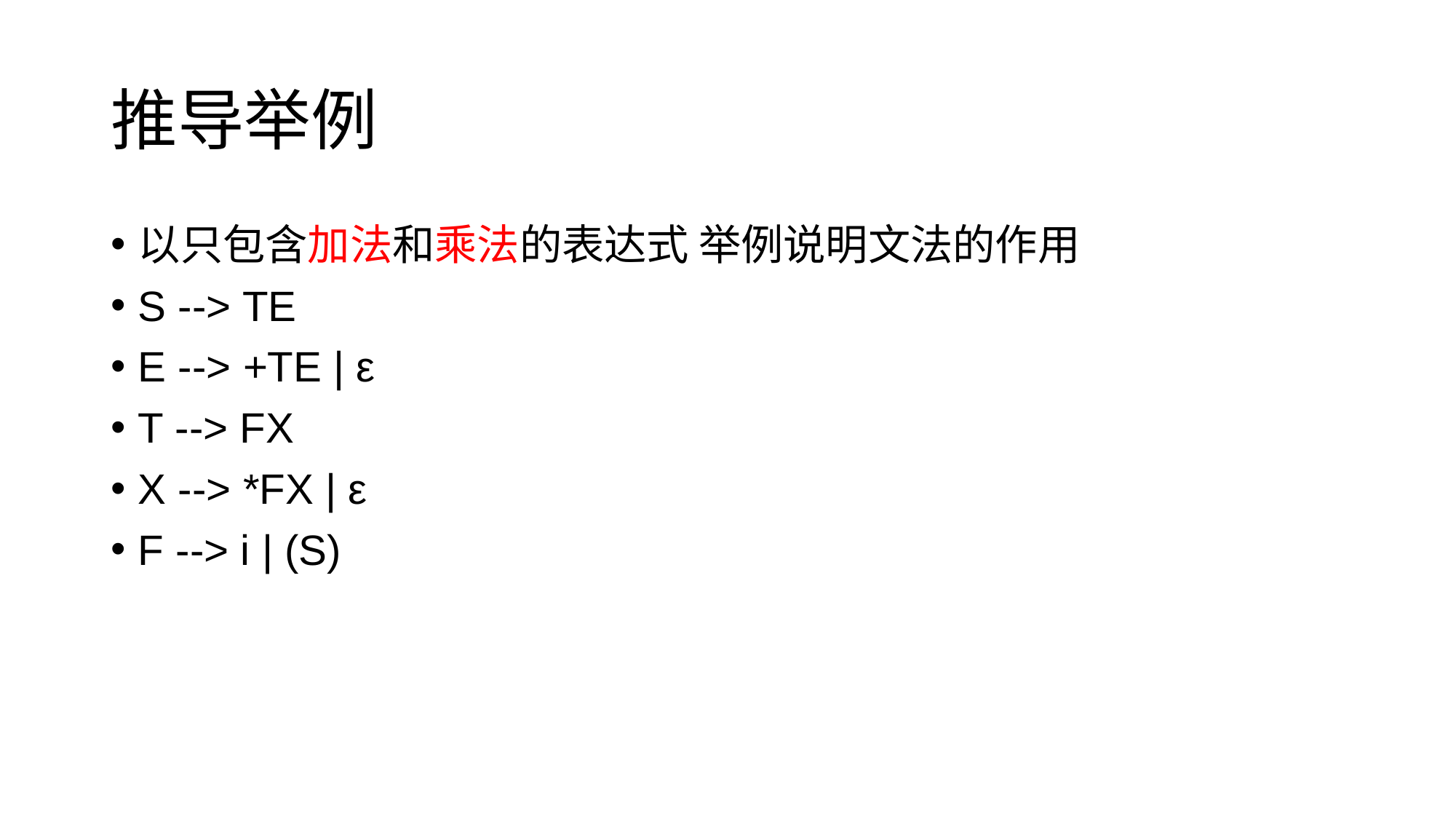

# 推导举例
以只包含加法和乘法的表达式 举例说明文法的作用
S --> TE
E --> +TE | ε
T --> FX
X --> *FX | ε
F --> i | (S)